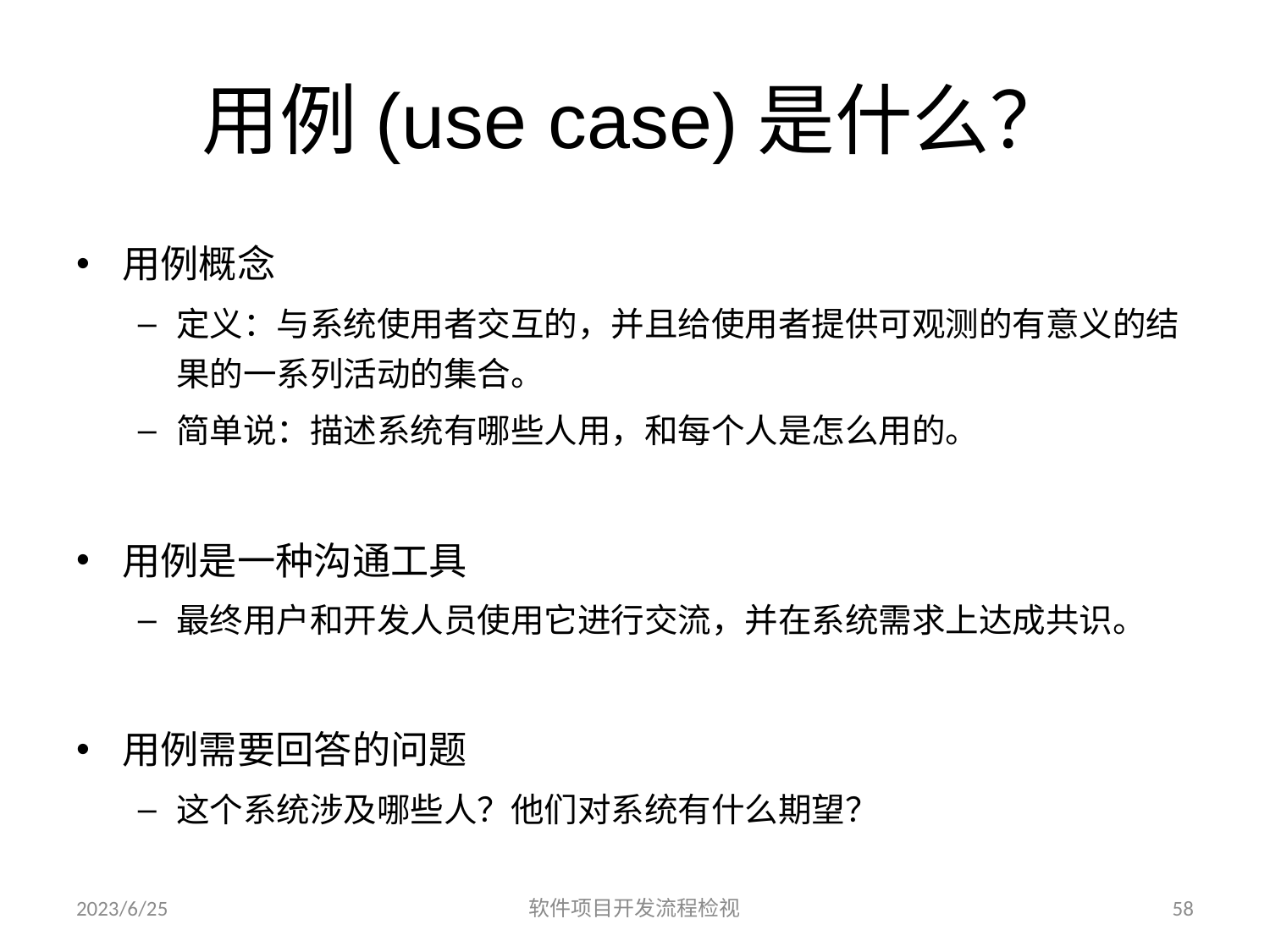

# 用例(use case)是什么？
用例概念
定义：与系统使用者交互的，并且给使用者提供可观测的有意义的结果的一系列活动的集合。
简单说：描述系统有哪些人用，和每个人是怎么用的。

用例是一种沟通工具
最终用户和开发人员使用它进行交流，并在系统需求上达成共识。

用例需要回答的问题
这个系统涉及哪些人？他们对系统有什么期望？
2023/6/25
软件项目开发流程检视
58